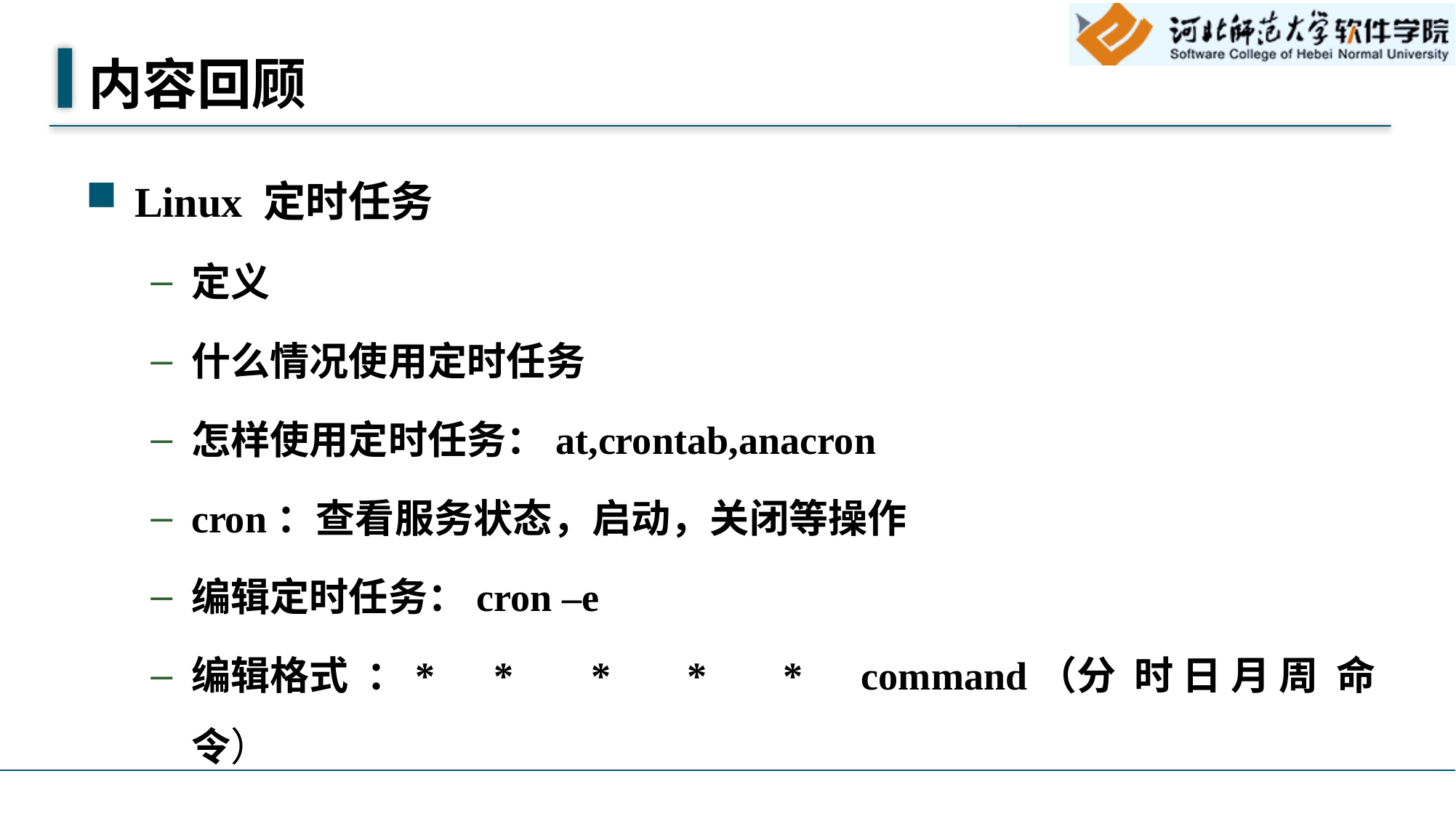

# 内容回顾
Linux 定时任务
定义
什么情况使用定时任务
怎样使用定时任务：at,crontab,anacron
cron：查看服务状态，启动，关闭等操作
编辑定时任务：cron –e
编辑格式  ：*      * 　 *　  *　  *　command（分  时 日 月 周  命令）